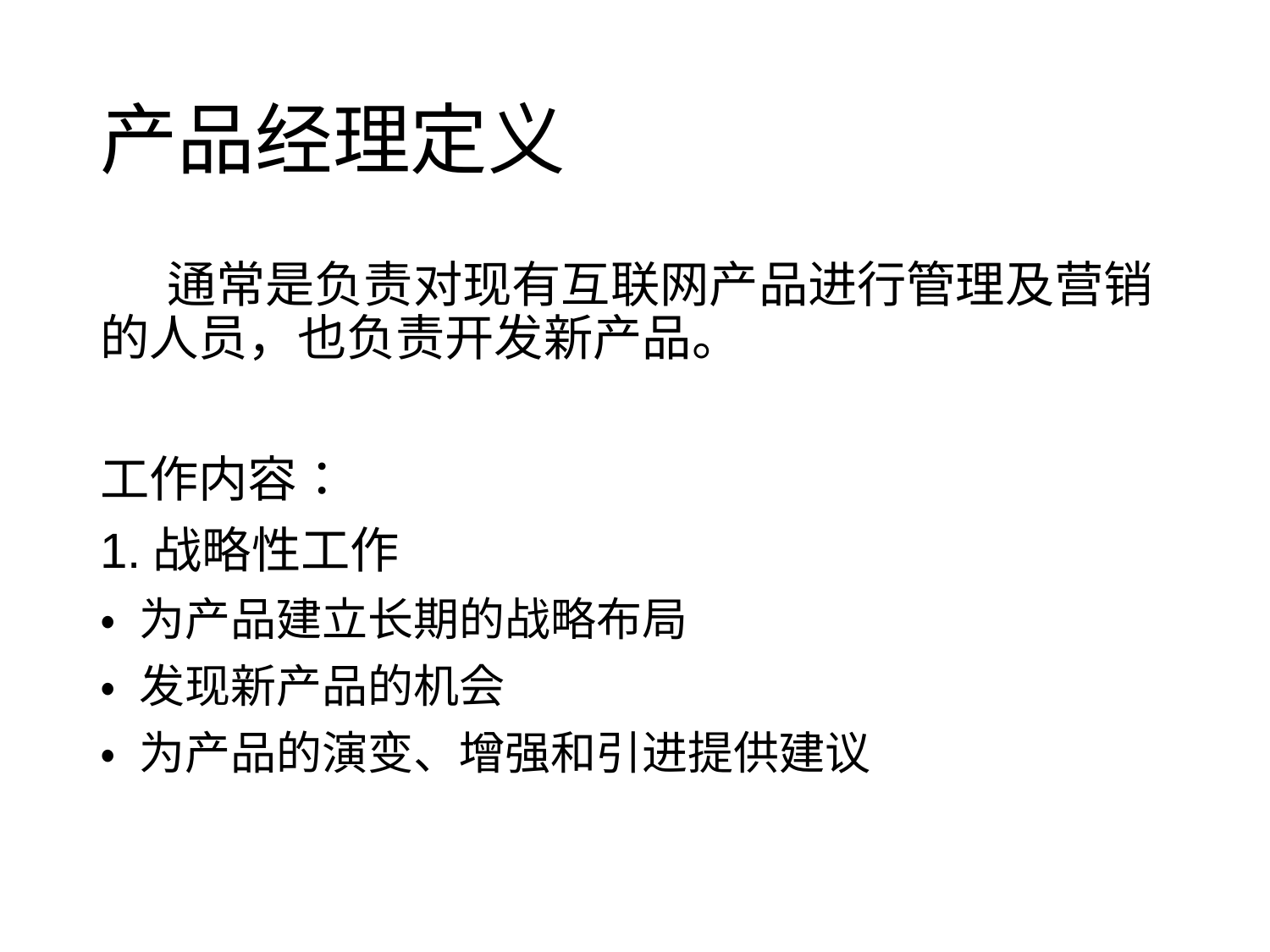

# 产品经理定义
    通常是负责对现有互联网产品进行管理及营销的人员，也负责开发新产品。

工作内容：
1.战略性工作
• 为产品建立长期的战略布局
• 发现新产品的机会
• 为产品的演变、增强和引进提供建议